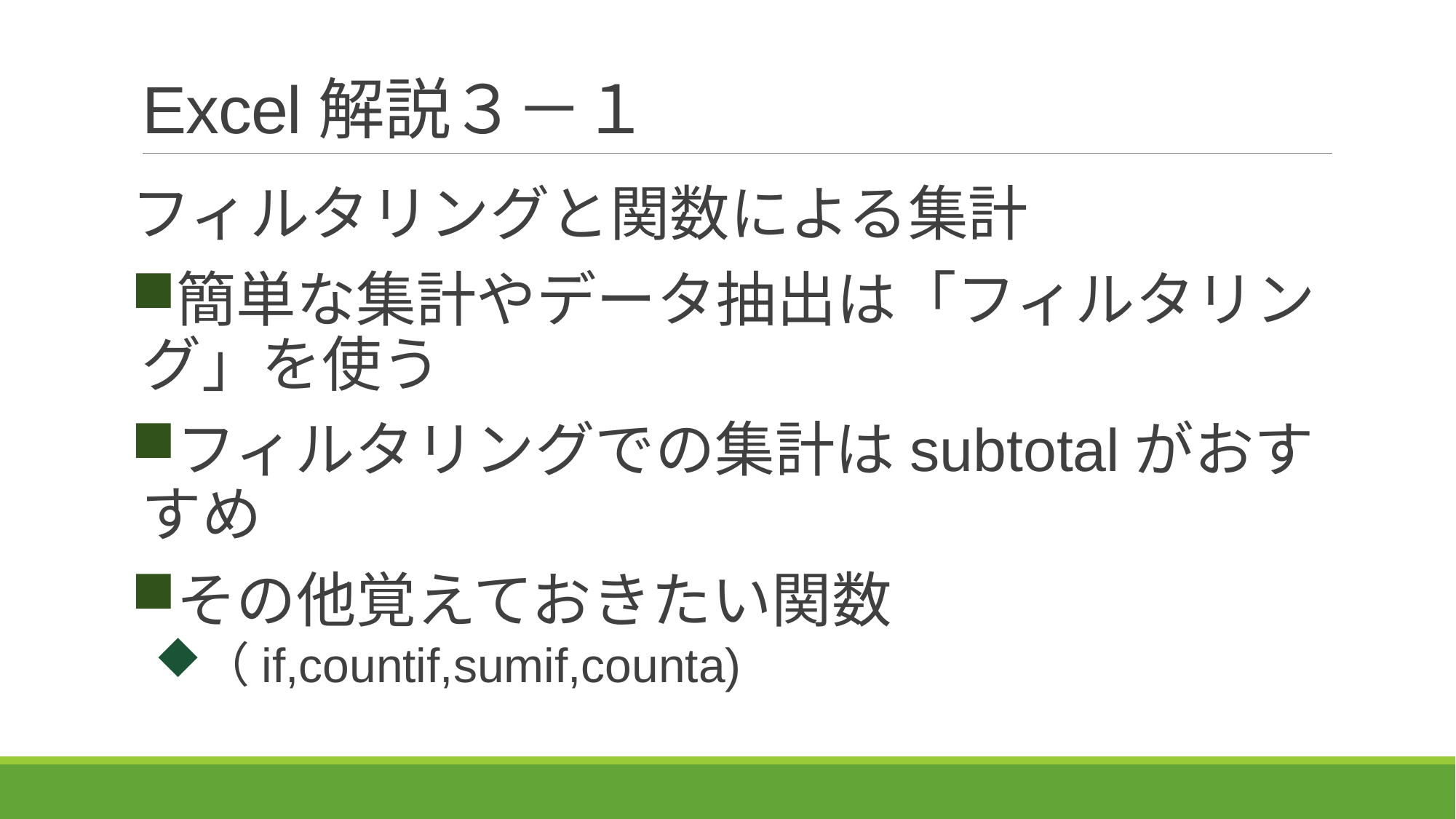

# Excel解説３－１
フィルタリングと関数による集計
簡単な集計やデータ抽出は「フィルタリング」を使う
フィルタリングでの集計はsubtotalがおすすめ
その他覚えておきたい関数
（if,countif,sumif,counta)